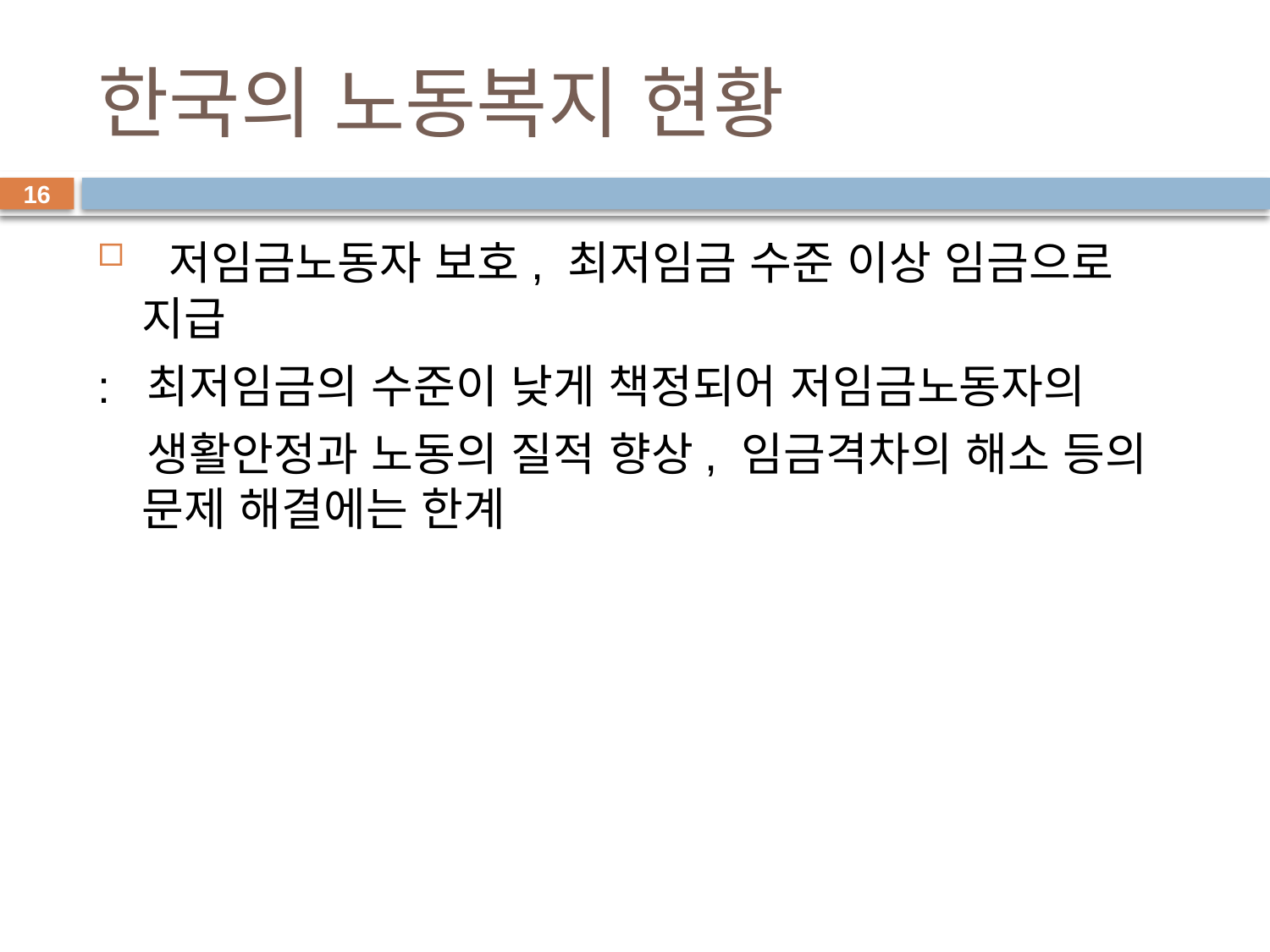

# 한국의 노동복지 현황
16
 저임금노동자 보호, 최저임금 수준 이상 임금으로 지급
:  최저임금의 수준이 낮게 책정되어 저임금노동자의
   생활안정과 노동의 질적 향상, 임금격차의 해소 등의  문제 해결에는 한계